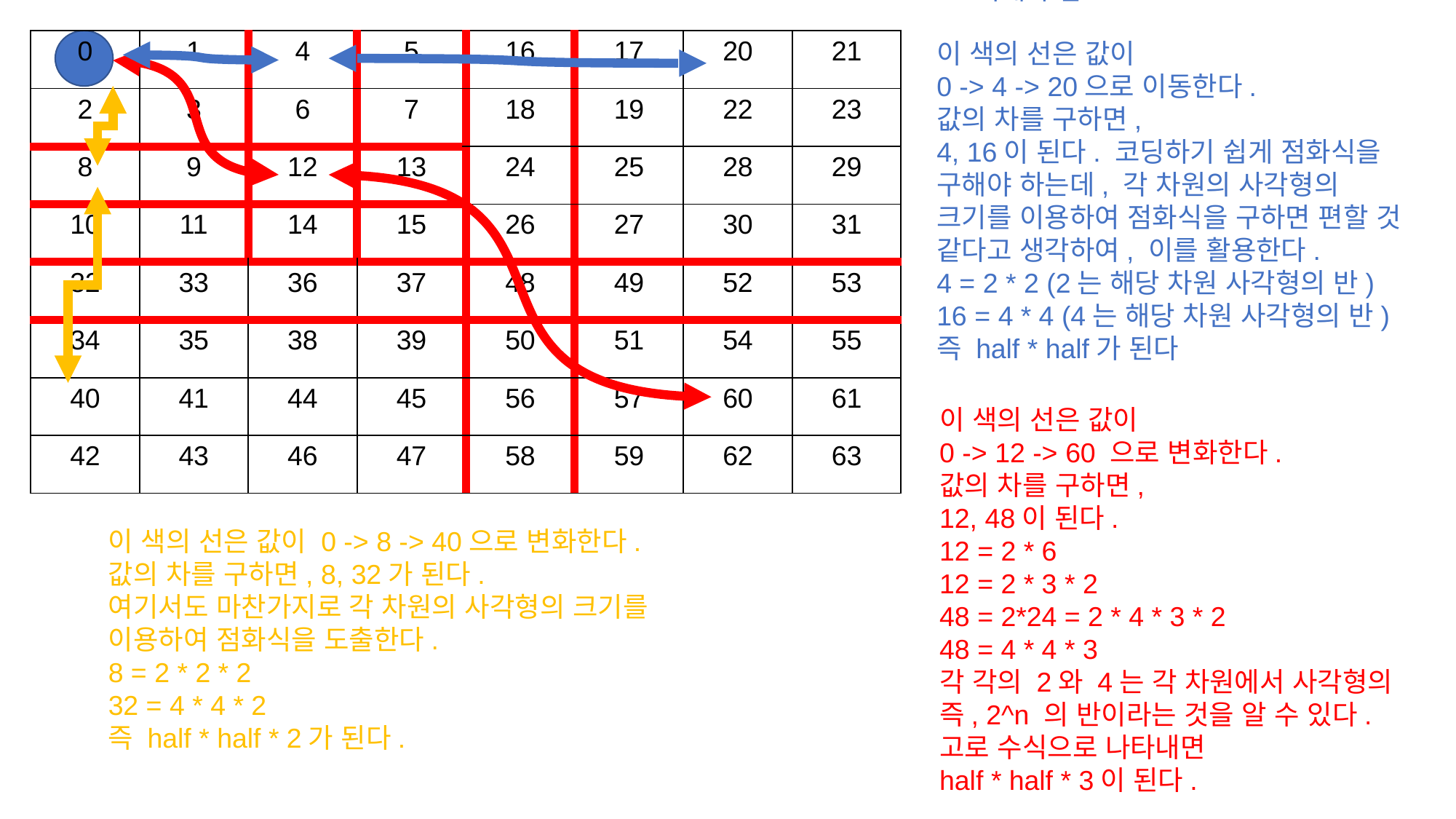

N 이 1 <-> 2가 되면
Index는 12 <-> 0가 됨
그러나, 파란 색 선처럼 같은 곳을 바라보는 다른 좌표도 고려해야 함.
| 0 | 1 | 4 | 5 | 16 | 17 | 20 | 21 |
| --- | --- | --- | --- | --- | --- | --- | --- |
| 2 | 3 | 6 | 7 | 18 | 19 | 22 | 23 |
| 8 | 9 | 12 | 13 | 24 | 25 | 28 | 29 |
| 10 | 11 | 14 | 15 | 26 | 27 | 30 | 31 |
| 32 | 33 | 36 | 37 | 48 | 49 | 52 | 53 |
| 34 | 35 | 38 | 39 | 50 | 51 | 54 | 55 |
| 40 | 41 | 44 | 45 | 56 | 57 | 60 | 61 |
| 42 | 43 | 46 | 47 | 58 | 59 | 62 | 63 |

이 색의 선은 값이
0 -> 4 -> 20으로 이동한다.
값의 차를 구하면,
4, 16이 된다. 코딩하기 쉽게 점화식을 구해야 하는데, 각 차원의 사각형의 크기를 이용하여 점화식을 구하면 편할 것 같다고 생각하여, 이를 활용한다.
4 = 2 * 2 (2는 해당 차원 사각형의 반)
16 = 4 * 4 (4는 해당 차원 사각형의 반)
즉 half * half가 된다
이 색의 선은 값이
0 -> 12 -> 60 으로 변화한다.
값의 차를 구하면,
12, 48이 된다.
12 = 2 * 6
12 = 2 * 3 * 2
48 = 2*24 = 2 * 4 * 3 * 2
48 = 4 * 4 * 3
각 각의 2와 4는 각 차원에서 사각형의
즉, 2^n 의 반이라는 것을 알 수 있다.
고로 수식으로 나타내면
half * half * 3이 된다.
이 색의 선은 값이 0 -> 8 -> 40으로 변화한다.
값의 차를 구하면, 8, 32가 된다.
여기서도 마찬가지로 각 차원의 사각형의 크기를 이용하여 점화식을 도출한다.
8 = 2 * 2 * 2
32 = 4 * 4 * 2
즉 half * half * 2가 된다.